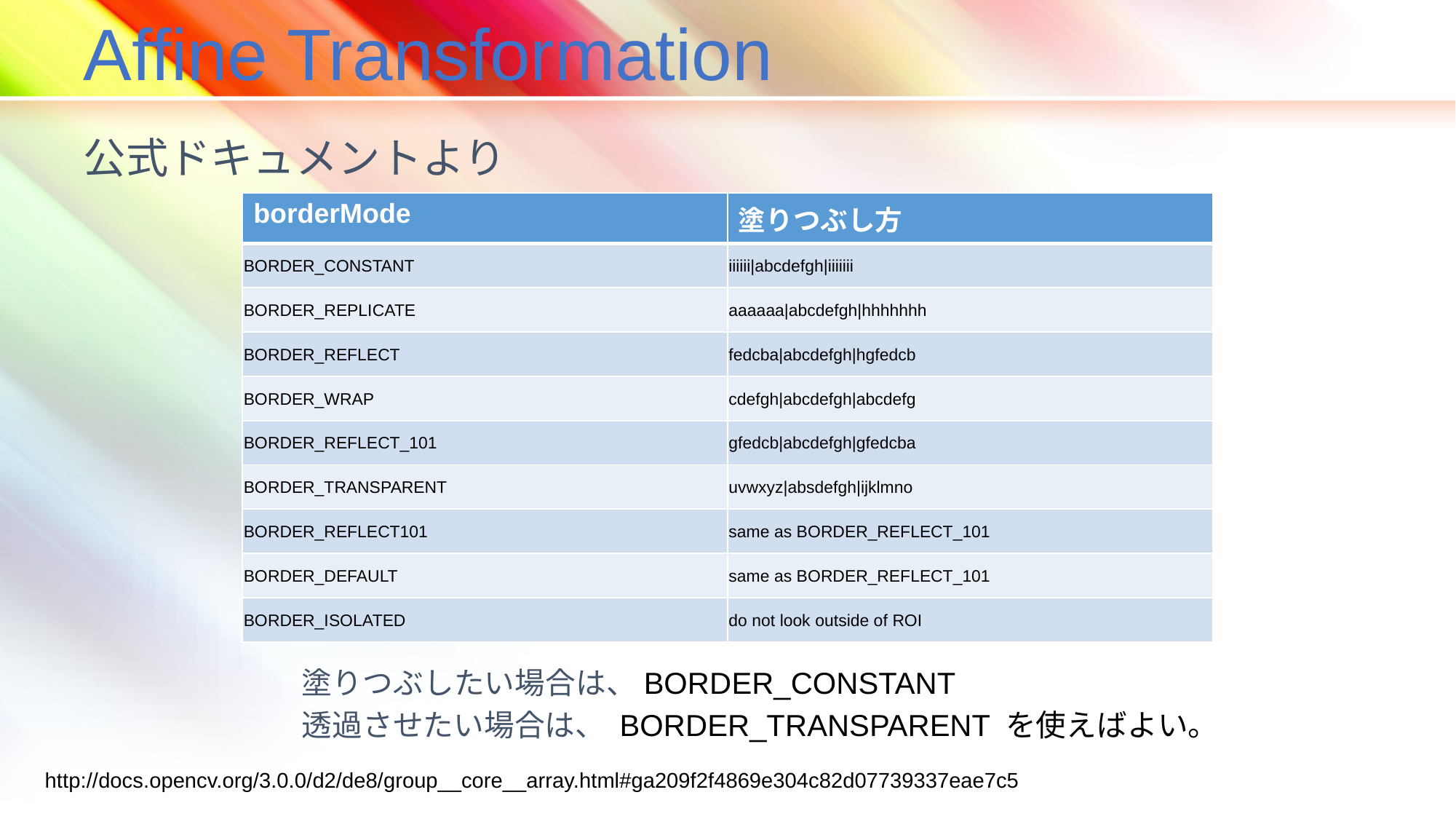

# Affine Transformation
公式ドキュメントより

		塗りつぶしたい場合は、BORDER_CONSTANT
		透過させたい場合は、 BORDER_TRANSPARENT を使えばよい。

| borderMode | 塗りつぶし方 |
| --- | --- |
| BORDER\_CONSTANT | iiiiii|abcdefgh|iiiiiii |
| BORDER\_REPLICATE | aaaaaa|abcdefgh|hhhhhhh |
| BORDER\_REFLECT | fedcba|abcdefgh|hgfedcb |
| BORDER\_WRAP | cdefgh|abcdefgh|abcdefg |
| BORDER\_REFLECT\_101 | gfedcb|abcdefgh|gfedcba |
| BORDER\_TRANSPARENT | uvwxyz|absdefgh|ijklmno |
| BORDER\_REFLECT101 | same as BORDER\_REFLECT\_101 |
| BORDER\_DEFAULT | same as BORDER\_REFLECT\_101 |
| BORDER\_ISOLATED | do not look outside of ROI |
http://docs.opencv.org/3.0.0/d2/de8/group__core__array.html#ga209f2f4869e304c82d07739337eae7c5